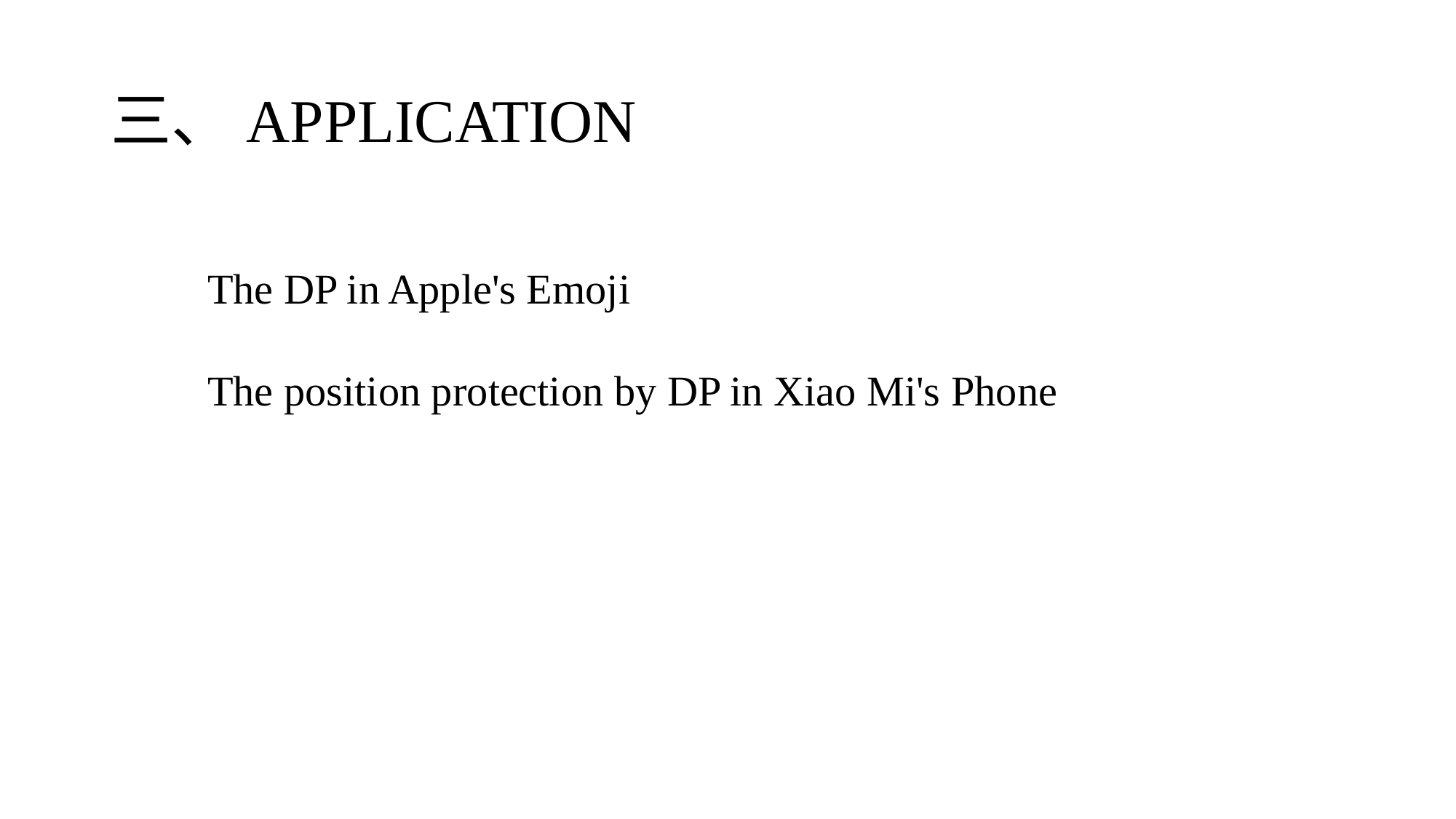

# 三、APPLICATION
The DP in Apple's Emoji

The position protection by DP in Xiao Mi's Phone